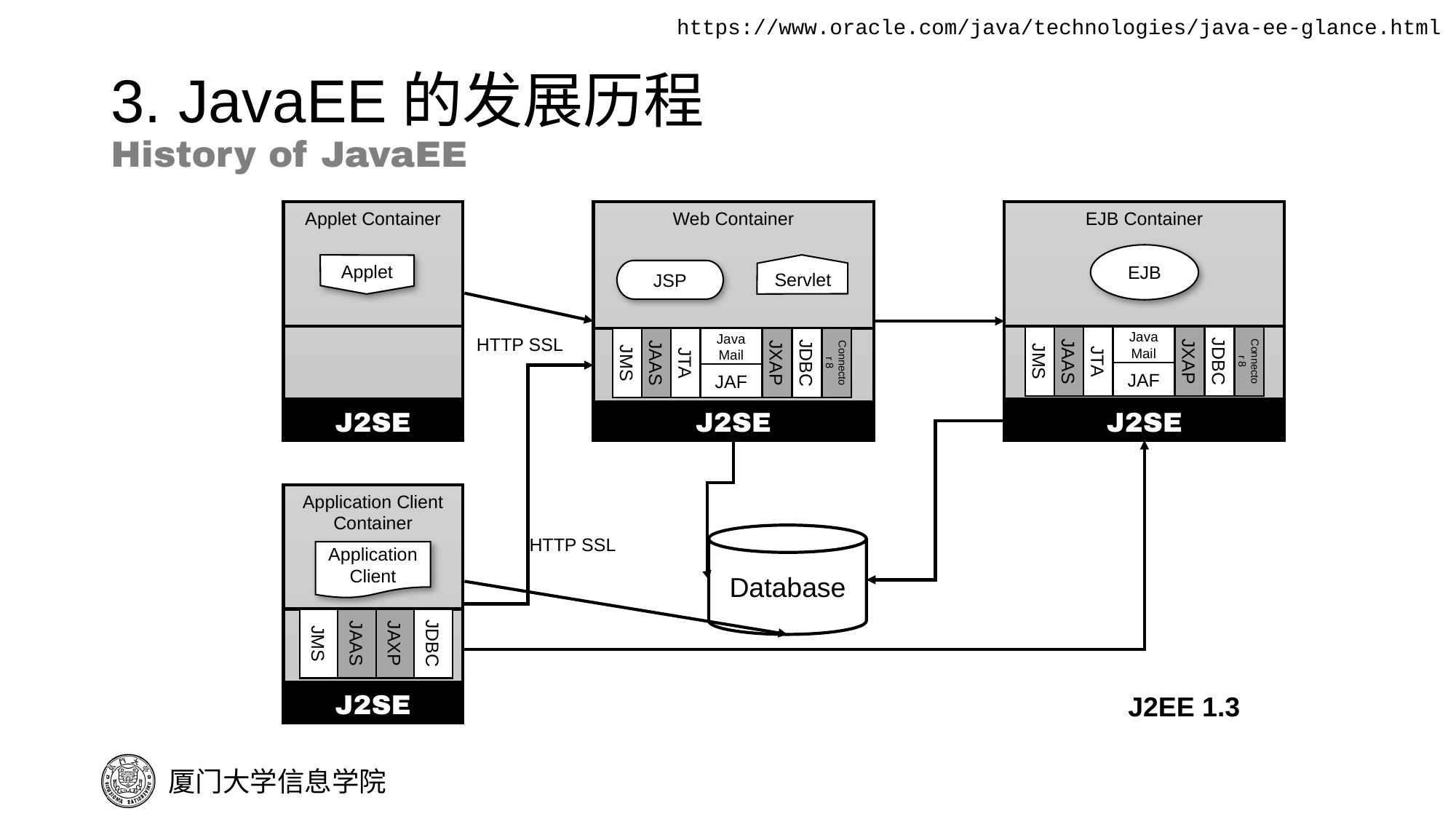

https://www.oracle.com/java/technologies/java-ee-glance.html
# 3. JavaEE的发展历程 History of JavaEE
Applet Container

J2SE
Web Container
J2SE

EJB Container

J2SE
EJB
Applet

Servlet
JSP
HTTP SSL
JMS
JAAS
JTA
Java Mail
JXAP
JDBC
Connector 8
JAF
JMS
JAAS
JTA
Java Mail
JXAP
JDBC
Connector 8
JAF
HTTP SSL
Application Client Container

J2SE
Database
Application Client
JMS
JAAS
JAXP
JDBC
J2EE 1.3